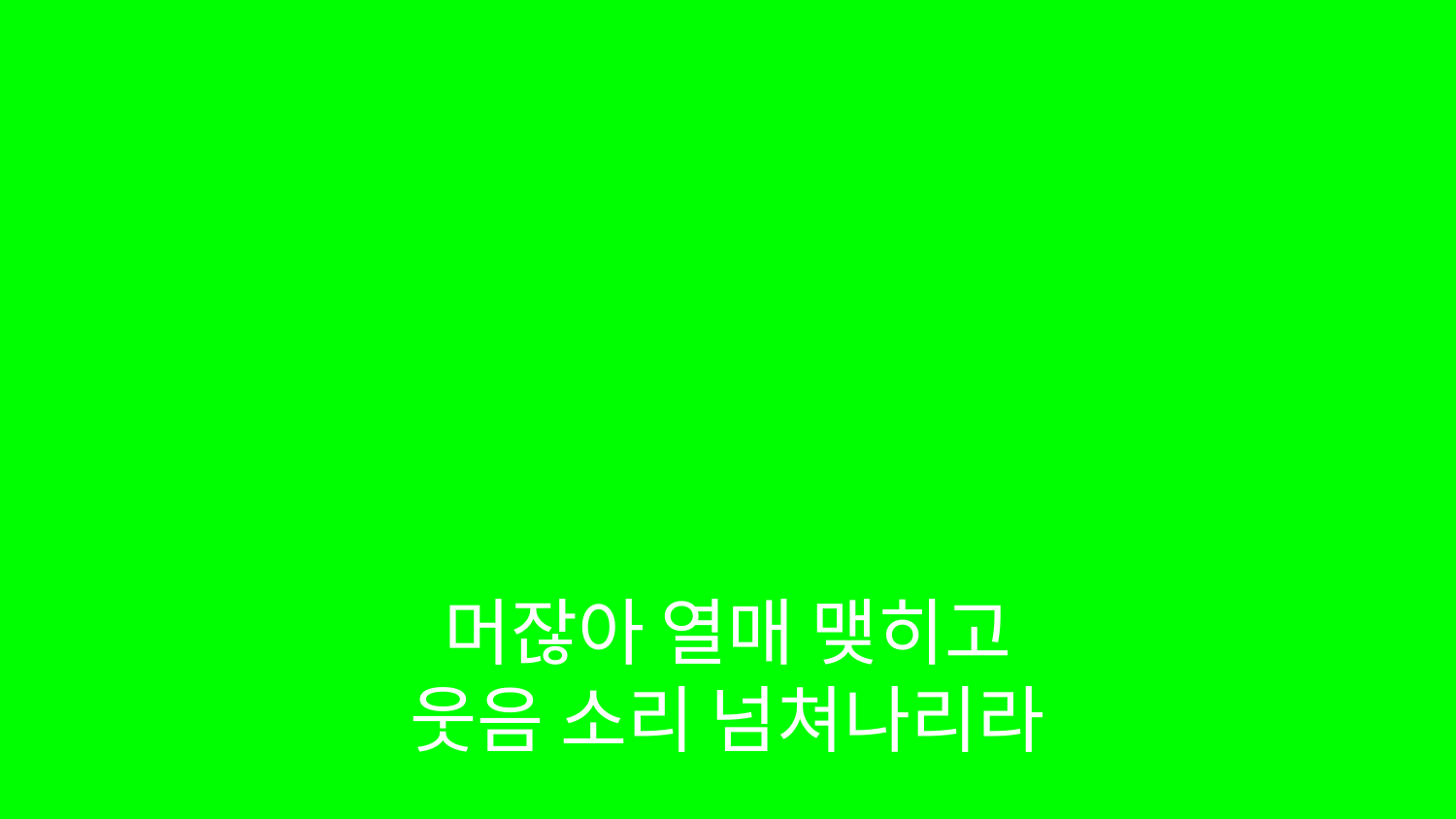

# 머잖아 열매 맺히고
웃음 소리 넘쳐나리라